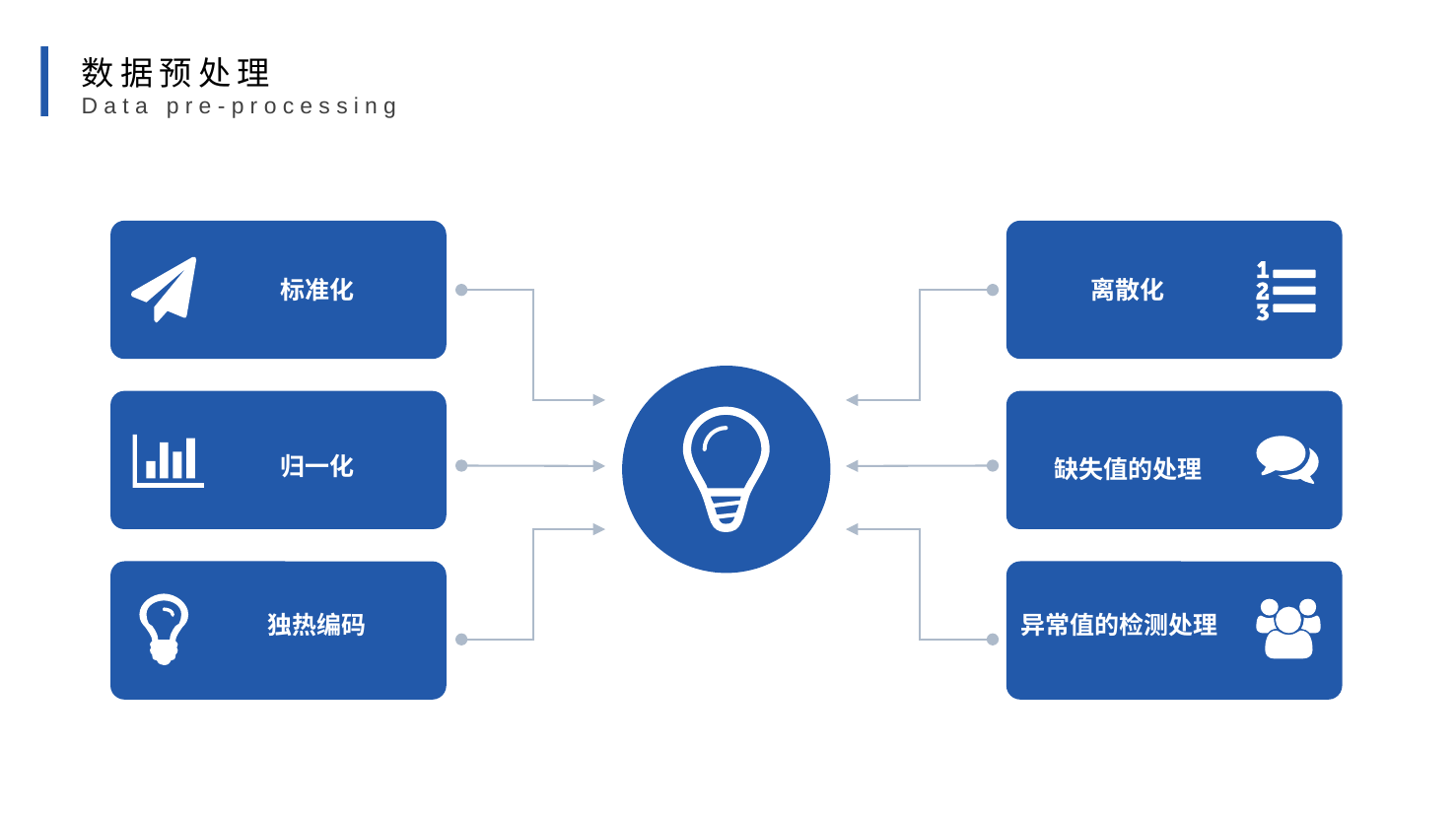

数据预处理
Data pre-processing

标准化
离散化

归一化
缺失值的处理

异常值的检测处理
独热编码